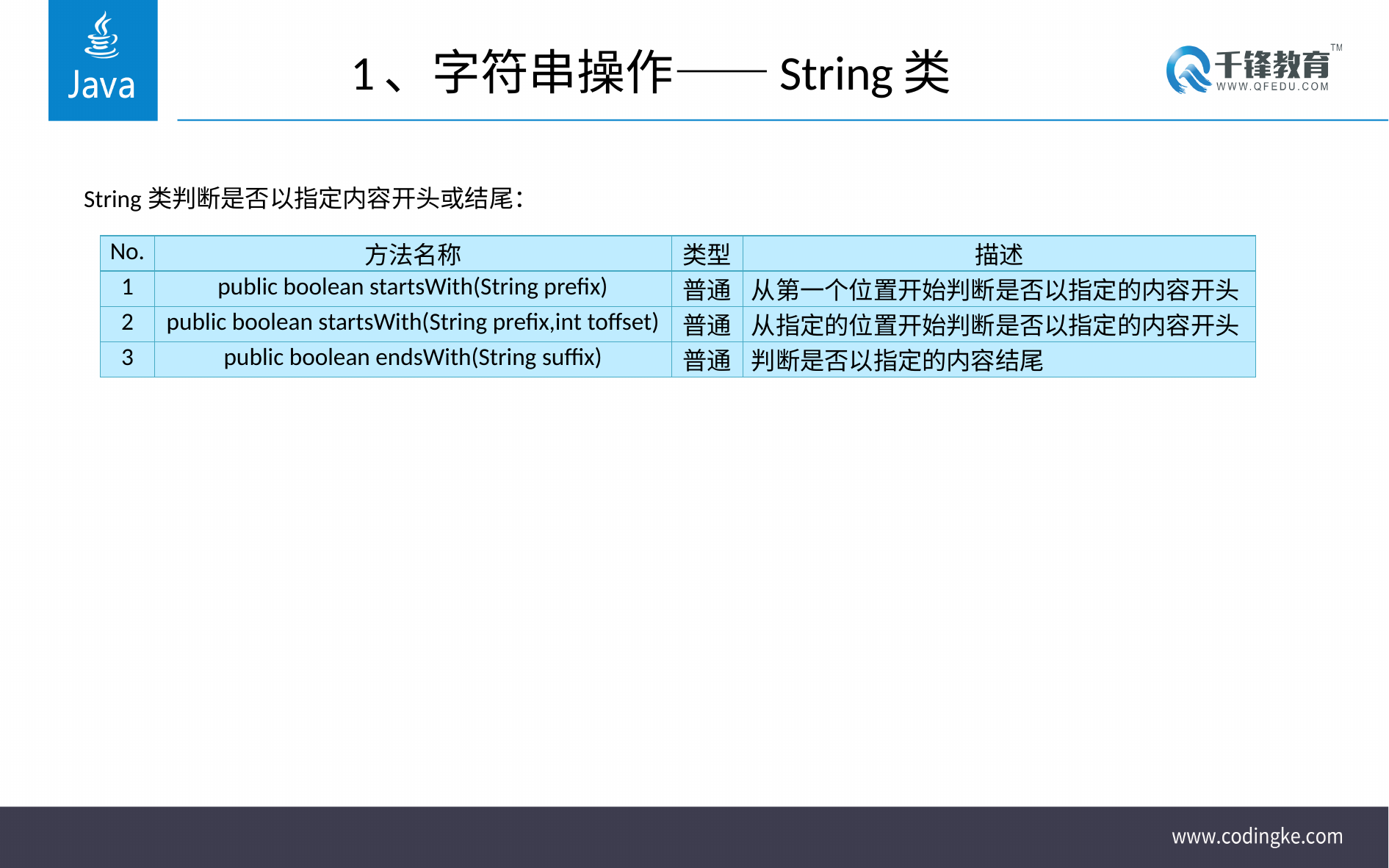

# 1、字符串操作——String类
String类判断是否以指定内容开头或结尾：

| No. | 方法名称 | 类型 | 描述 |
| --- | --- | --- | --- |
| 1 | public boolean startsWith(String prefix) | 普通 | 从第一个位置开始判断是否以指定的内容开头 |
| 2 | public boolean startsWith(String prefix,int toffset) | 普通 | 从指定的位置开始判断是否以指定的内容开头 |
| 3 | public boolean endsWith(String suffix) | 普通 | 判断是否以指定的内容结尾 |